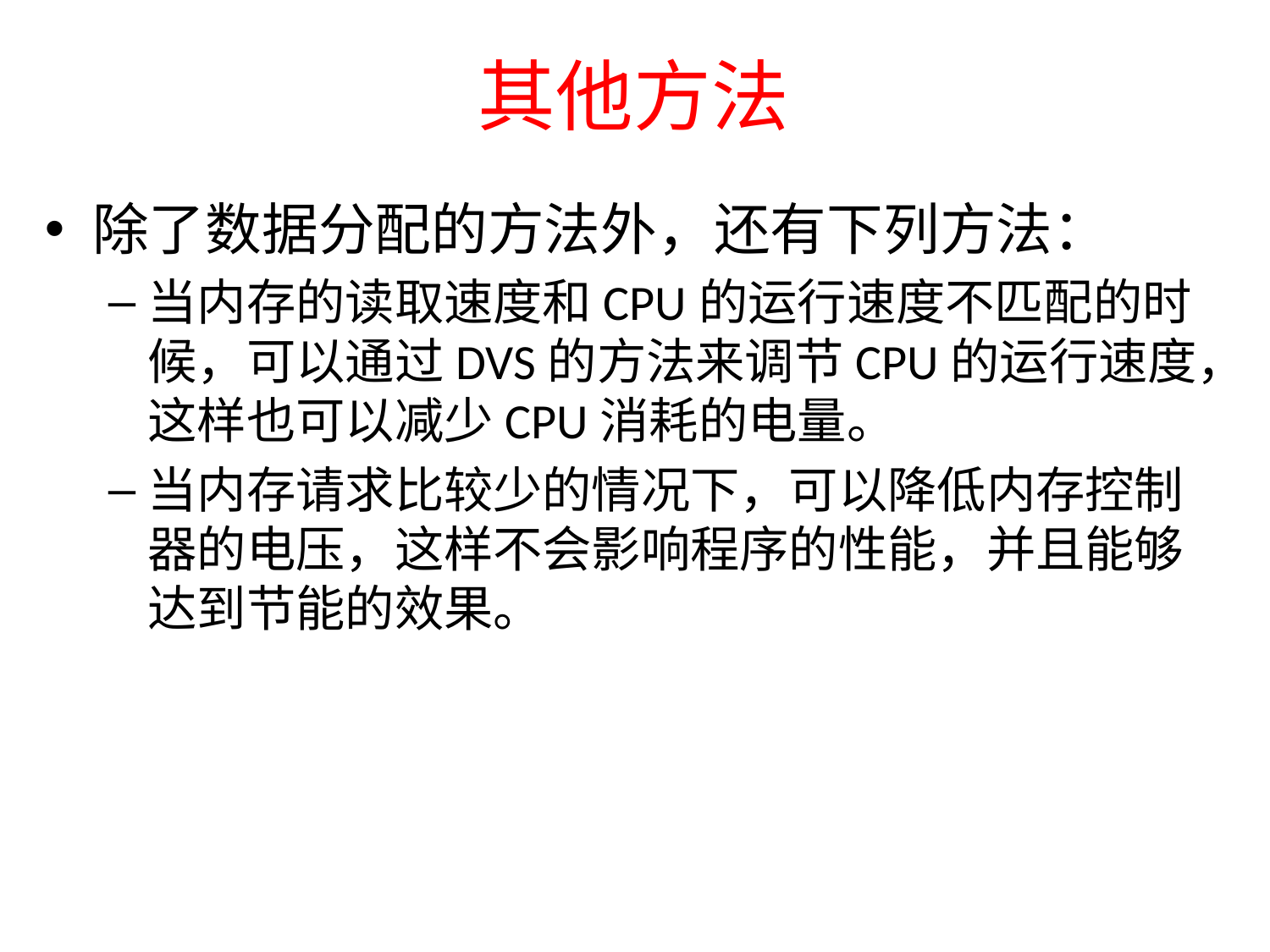

# 其他方法
除了数据分配的方法外，还有下列方法：
当内存的读取速度和CPU的运行速度不匹配的时候，可以通过DVS的方法来调节CPU的运行速度，这样也可以减少CPU消耗的电量。
当内存请求比较少的情况下，可以降低内存控制器的电压，这样不会影响程序的性能，并且能够达到节能的效果。